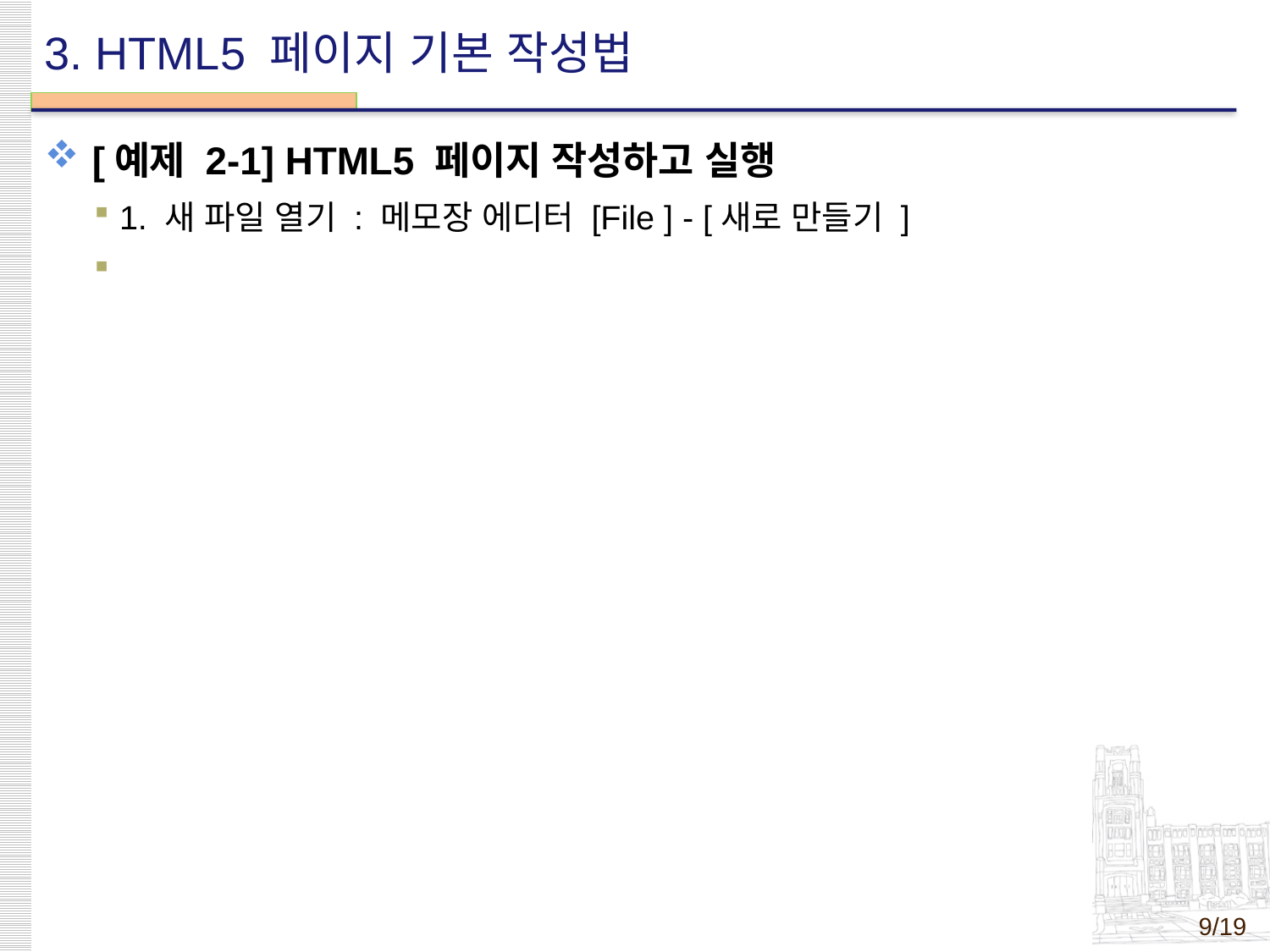

# 3. HTML5 페이지 기본 작성법
[예제 2-1] HTML5 페이지 작성하고 실행
1. 새 파일 열기 : 메모장 에디터 [File ] - [새로 만들기 ]